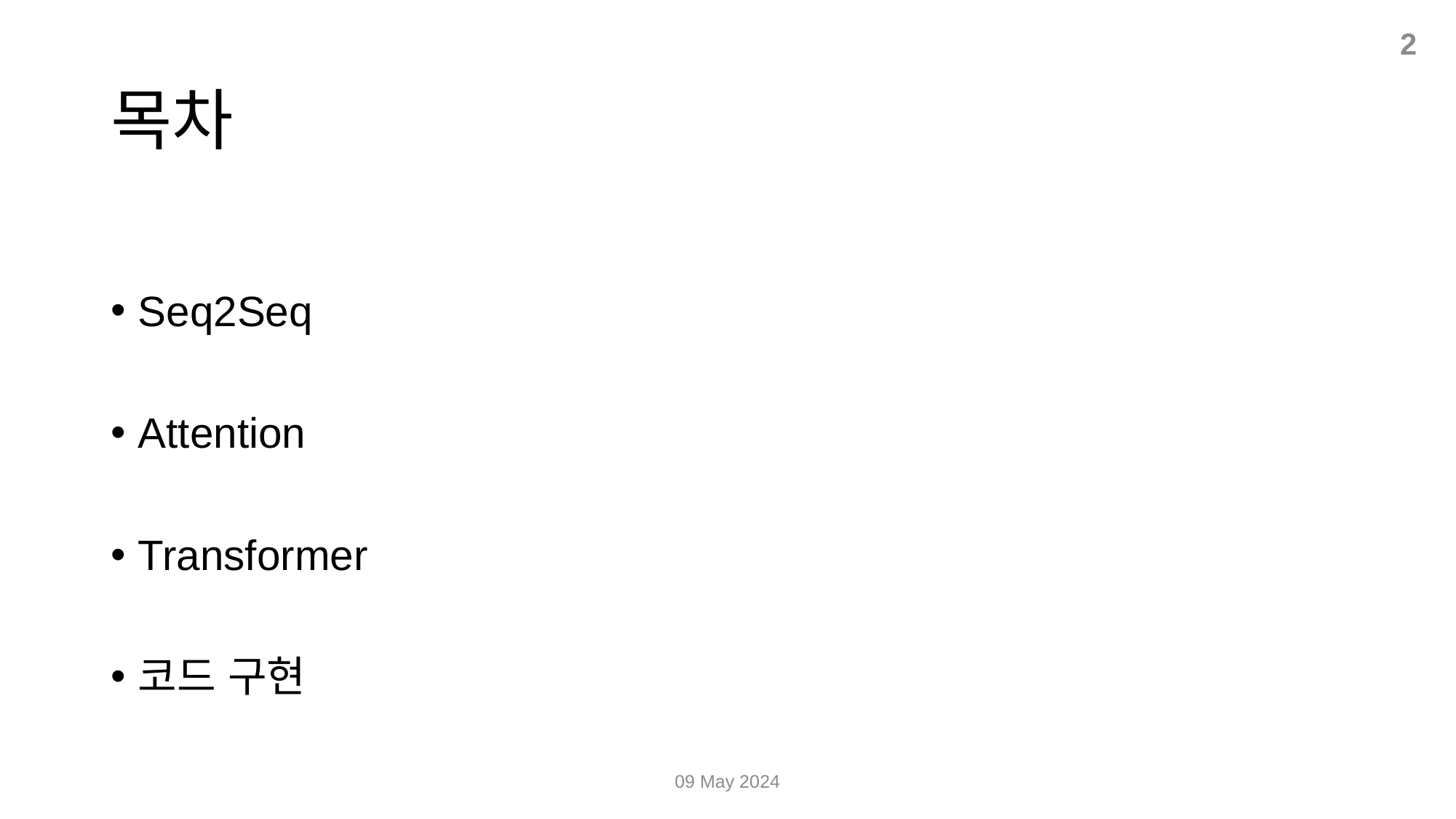

2
# 목차

Seq2Seq

Attention

Transformer

코드 구현

09 May 2024